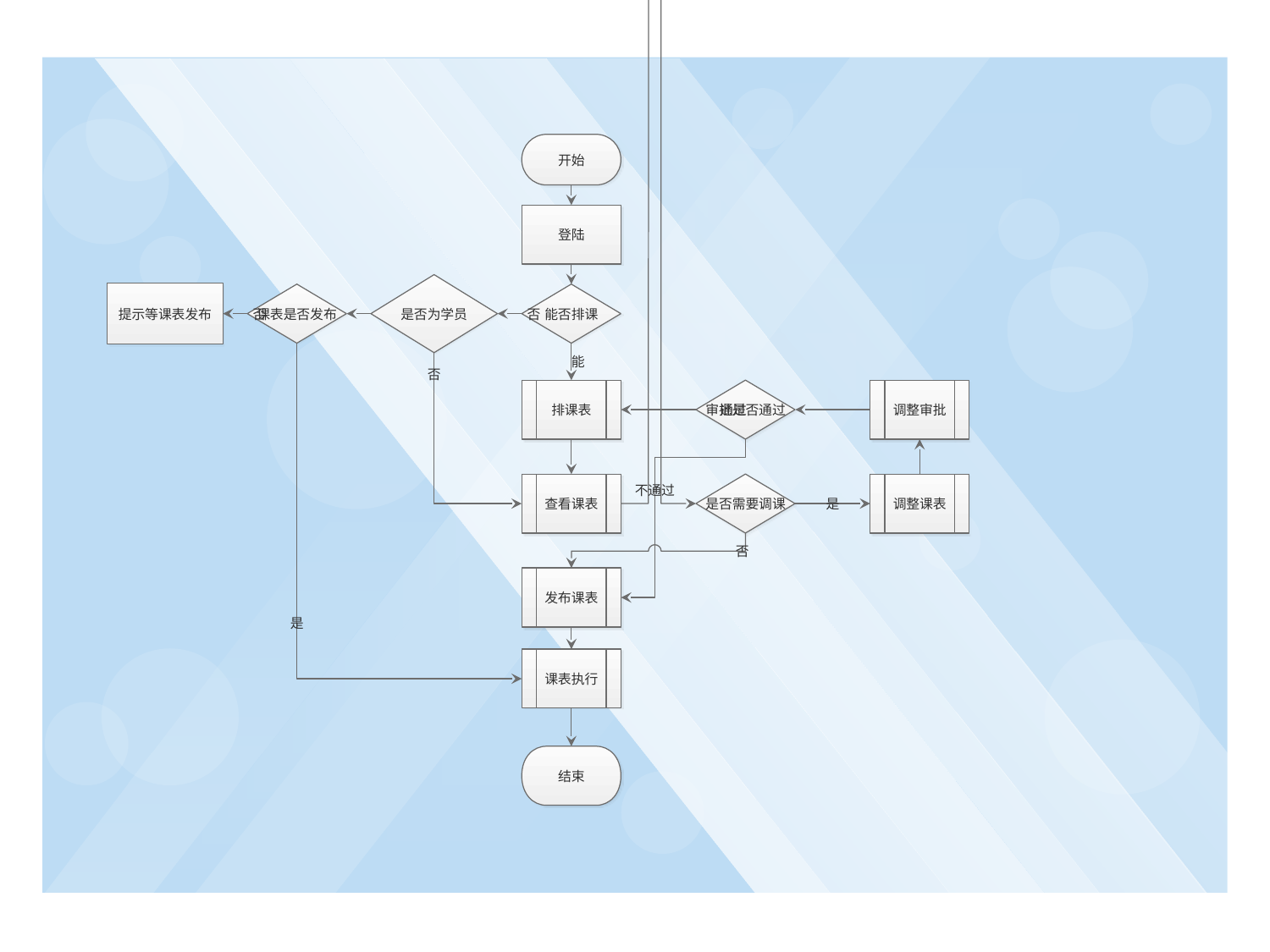

开始

登陆

是否为学员

提示等课表发布

课表是否发布

能否排课
否

否
是
能
否

排课表

审批是否通过

调整审批

通过

不通过

查看课表

是否需要调课

调整课表

是
否

发布课表

课表执行

结束